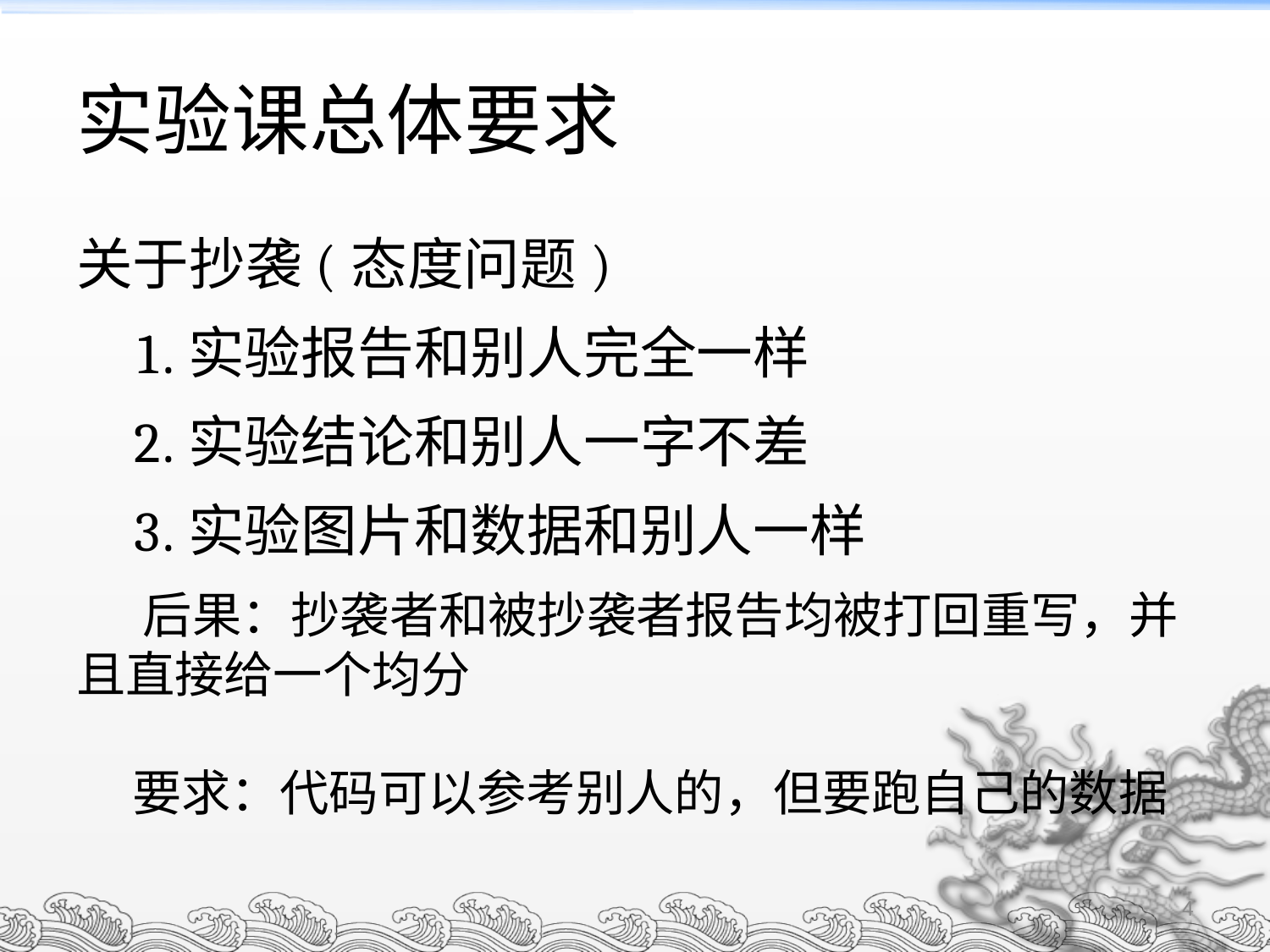

实验课总体要求
关于抄袭(态度问题)
1.实验报告和别人完全一样
2.实验结论和别人一字不差
3.实验图片和数据和别人一样
     后果：抄袭者和被抄袭者报告均被打回重写，并且直接给一个均分

    要求：代码可以参考别人的，但要跑自己的数据
4